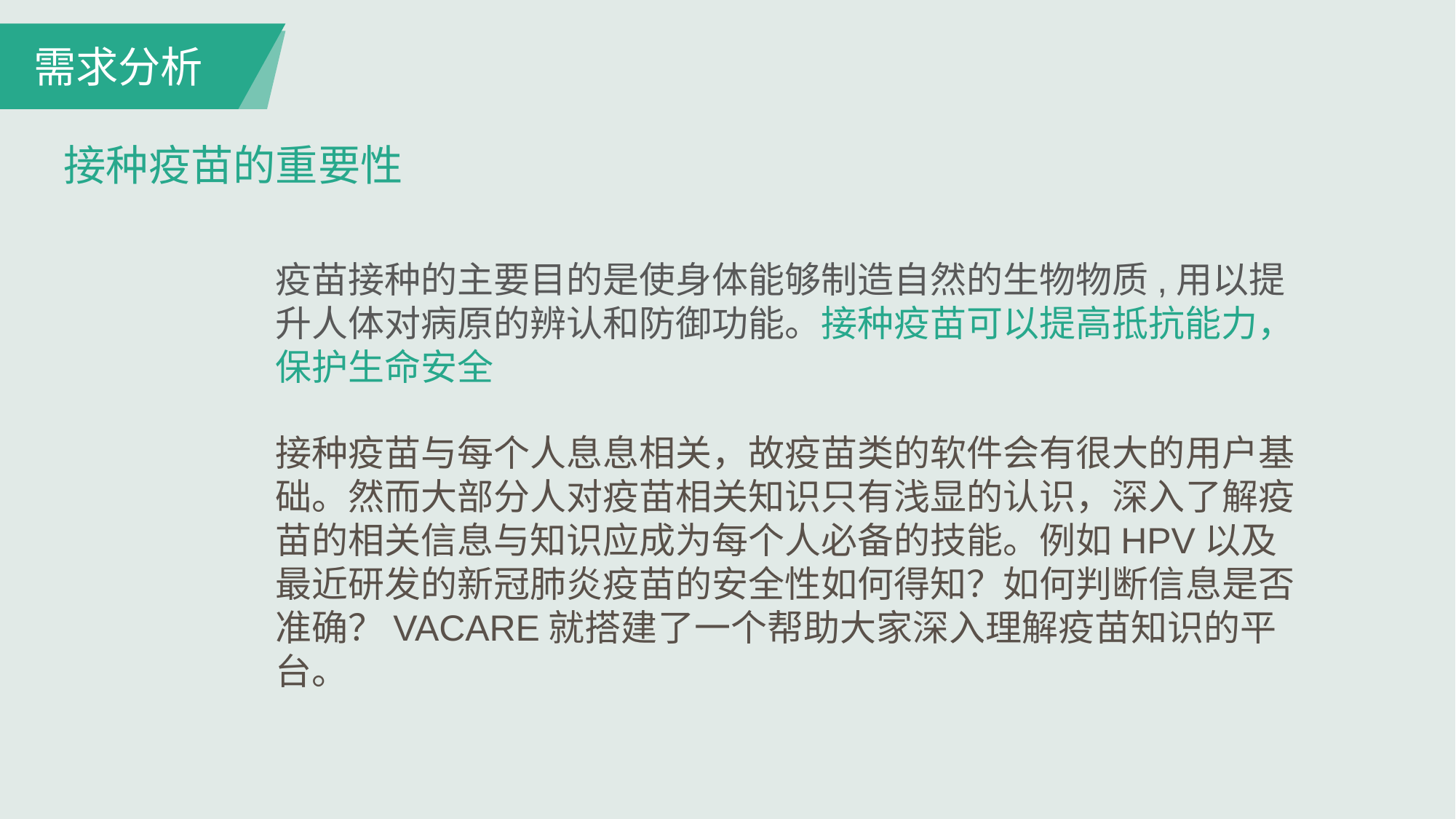

需求分析
接种疫苗的重要性
疫苗接种的主要目的是使身体能够制造自然的生物物质,用以提升人体对病原的辨认和防御功能。接种疫苗可以提高抵抗能力，保护生命安全
接种疫苗与每个人息息相关，故疫苗类的软件会有很大的用户基础。然而大部分人对疫苗相关知识只有浅显的认识，深入了解疫苗的相关信息与知识应成为每个人必备的技能。例如HPV以及最近研发的新冠肺炎疫苗的安全性如何得知？如何判断信息是否准确？VACARE就搭建了一个帮助大家深入理解疫苗知识的平台。